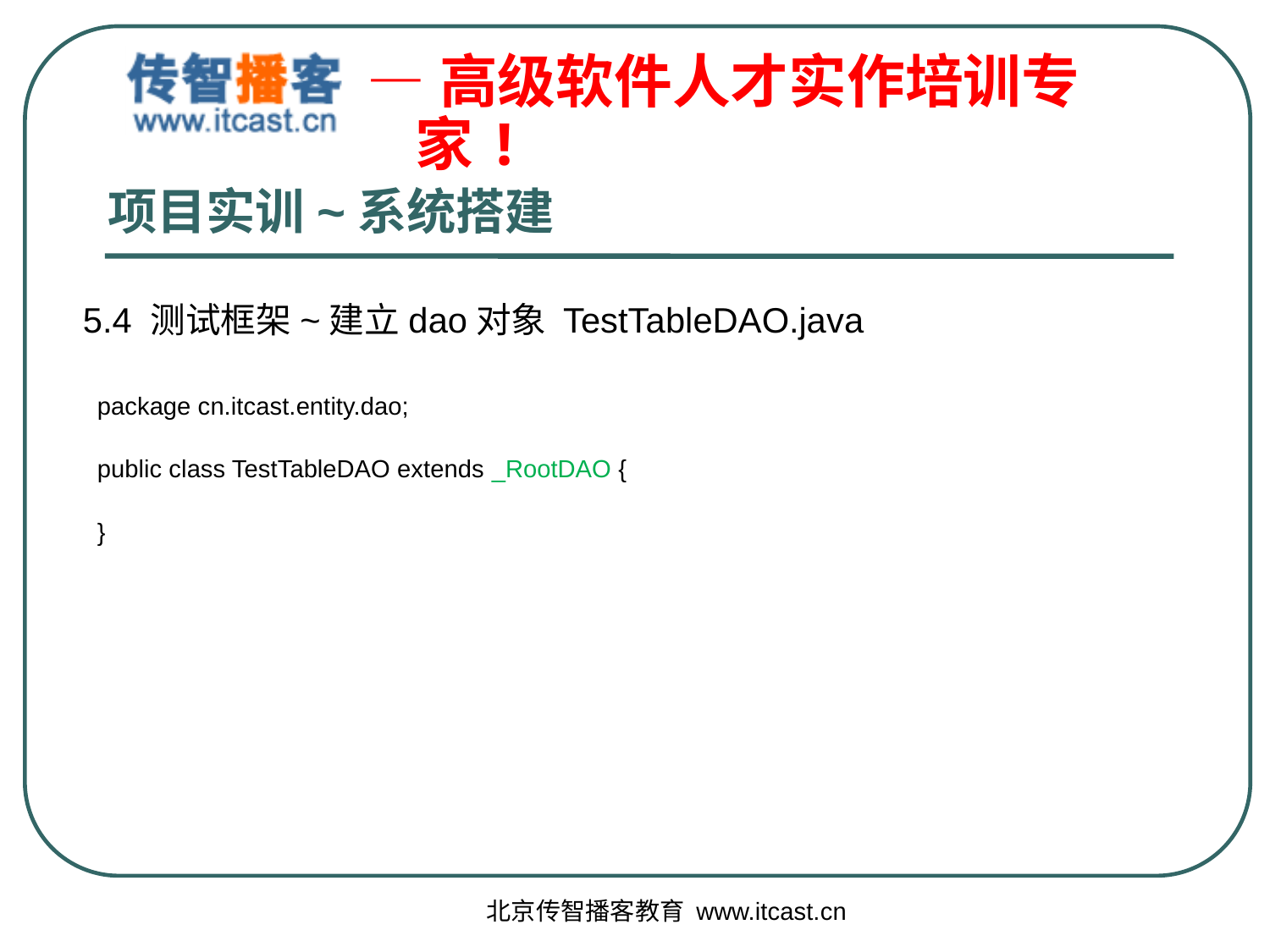

# 项目实训~系统搭建
5.4 测试框架~建立dao对象 TestTableDAO.java

package cn.itcast.entity.dao;

public class TestTableDAO extends _RootDAO {

}
北京传智播客教育 www.itcast.cn